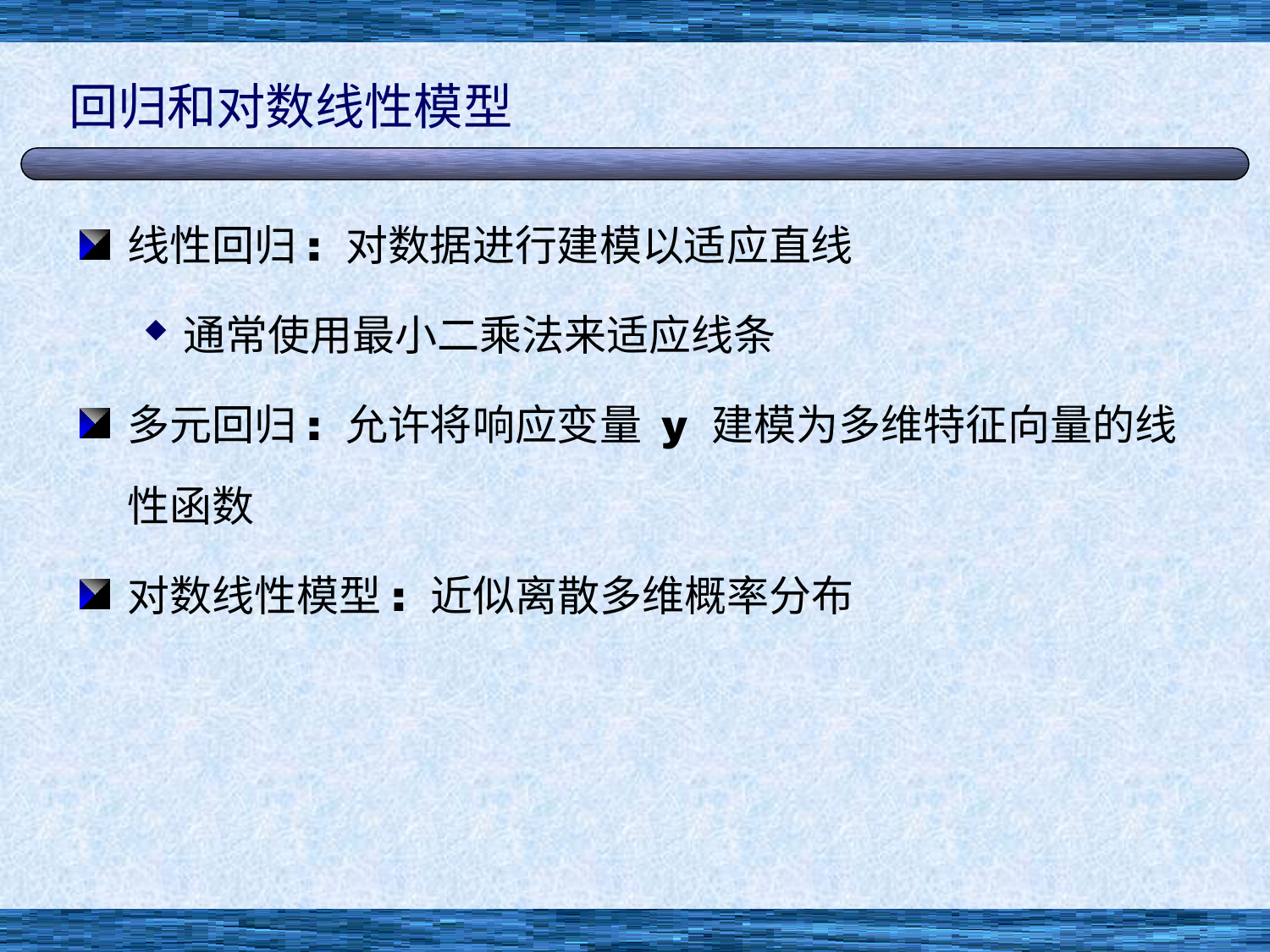

# 回归和对数线性模型
线性回归: 对数据进行建模以适应直线
通常使用最小二乘法来适应线条
多元回归: 允许将响应变量 y 建模为多维特征向量的线性函数
对数线性模型: 近似离散多维概率分布